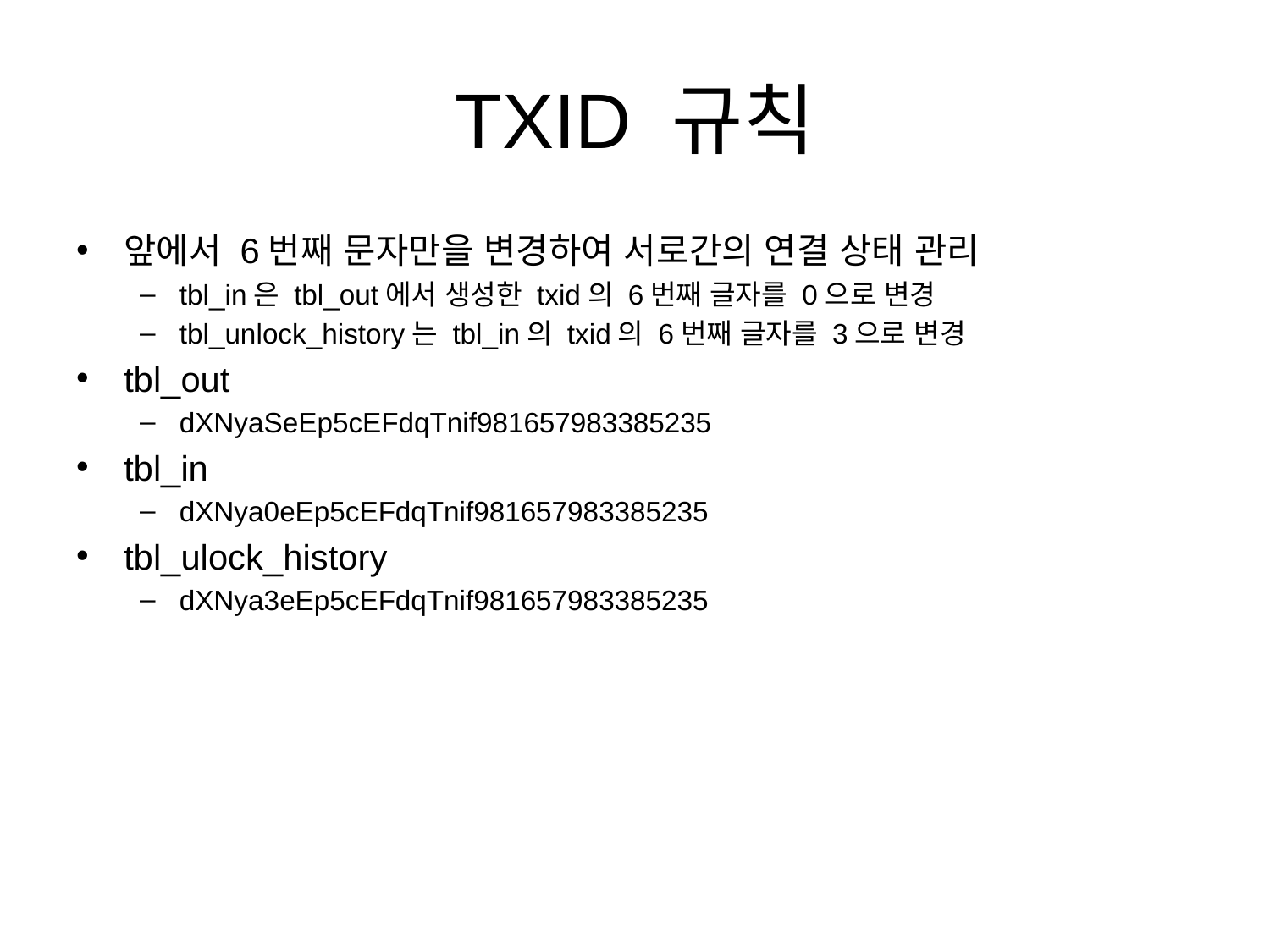

# TXID 규칙
앞에서 6번째 문자만을 변경하여 서로간의 연결 상태 관리
tbl_in은 tbl_out에서 생성한 txid의 6번째 글자를 0으로 변경
tbl_unlock_history는 tbl_in의 txid의 6번째 글자를 3으로 변경
tbl_out
dXNyaSeEp5cEFdqTnif981657983385235
tbl_in
dXNya0eEp5cEFdqTnif981657983385235
tbl_ulock_history
dXNya3eEp5cEFdqTnif981657983385235